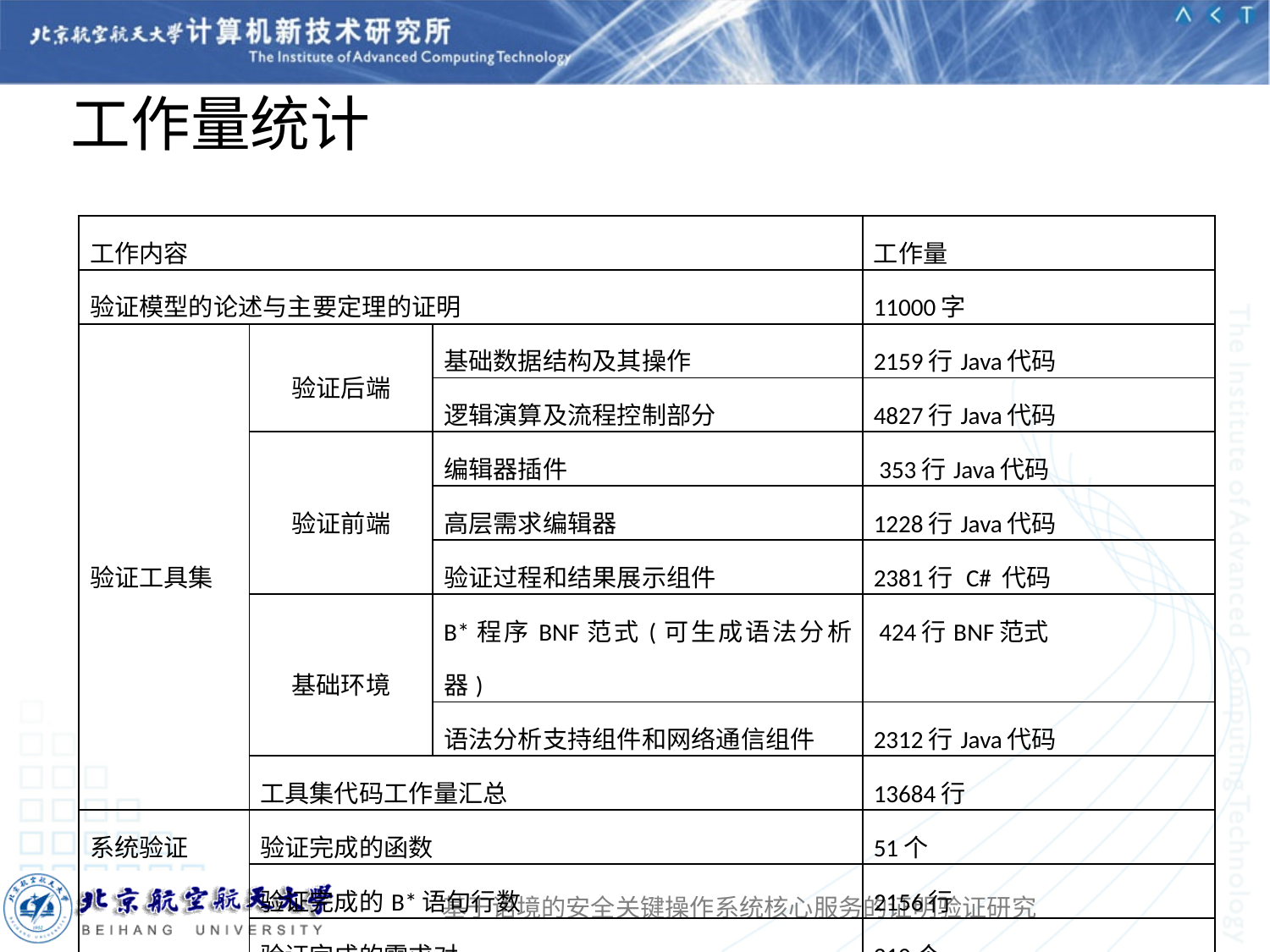

# 工作量统计
| 工作内容 |  |  | 工作量 |
| --- | --- | --- | --- |
| 验证模型的论述与主要定理的证明 |  |  | 11000字 |
| 验证工具集 | 验证后端 | 基础数据结构及其操作 | 2159行Java代码 |
|  |  | 逻辑演算及流程控制部分 | 4827行Java代码 |
|  | 验证前端 | 编辑器插件 | 353行Java代码 |
|  |  | 高层需求编辑器 | 1228行Java代码 |
|  |  | 验证过程和结果展示组件 | 2381行 C# 代码 |
|  | 基础环境 | B\*程序BNF范式(可生成语法分析器) | 424行BNF范式 |
|  |  | 语法分析支持组件和网络通信组件 | 2312行Java代码 |
|  | 工具集代码工作量汇总 |  | 13684行 |
| 系统验证 | 验证完成的函数 |  | 51个 |
|  | 验证完成的B\*语句行数 |  | 2156行 |
|  | 验证完成的需求对 |  | 210个 |